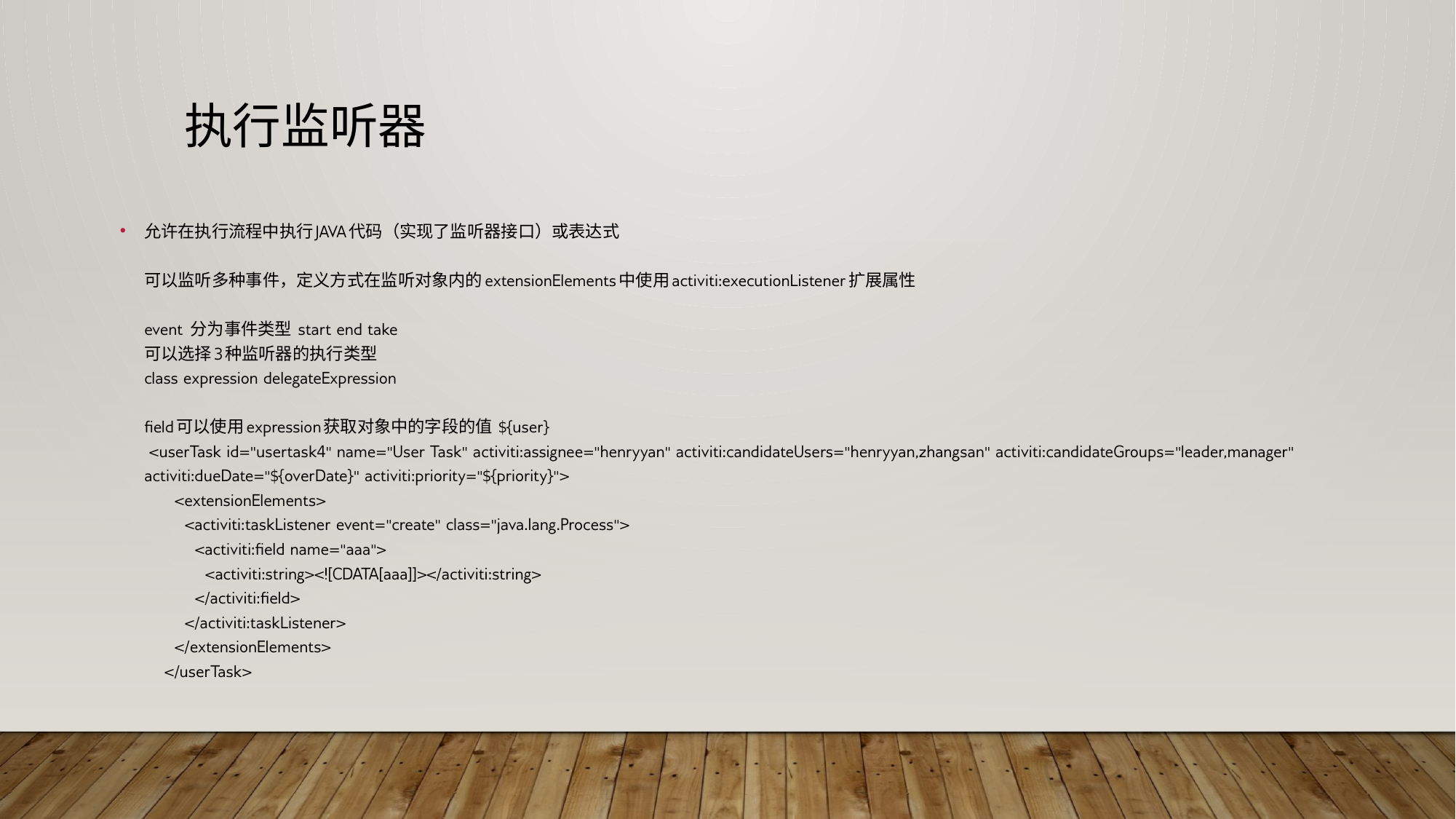

# 执行监听器
允许在执行流程中执行JAVA代码（实现了监听器接口）或表达式
可以监听多种事件，定义方式在监听对象内的extensionElements中使用activiti:executionListener扩展属性
event 分为事件类型 start end take
可以选择3种监听器的执行类型
class expression delegateExpression
field可以使用expression获取对象中的字段的值 ${user}
 <userTask id="usertask4" name="User Task" activiti:assignee="henryyan" activiti:candidateUsers="henryyan,zhangsan" activiti:candidateGroups="leader,manager" activiti:dueDate="${overDate}" activiti:priority="${priority}">
      <extensionElements>
        <activiti:taskListener event="create" class="java.lang.Process">
          <activiti:field name="aaa">
            <activiti:string><![CDATA[aaa]]></activiti:string>
          </activiti:field>
        </activiti:taskListener>
      </extensionElements>
    </userTask>